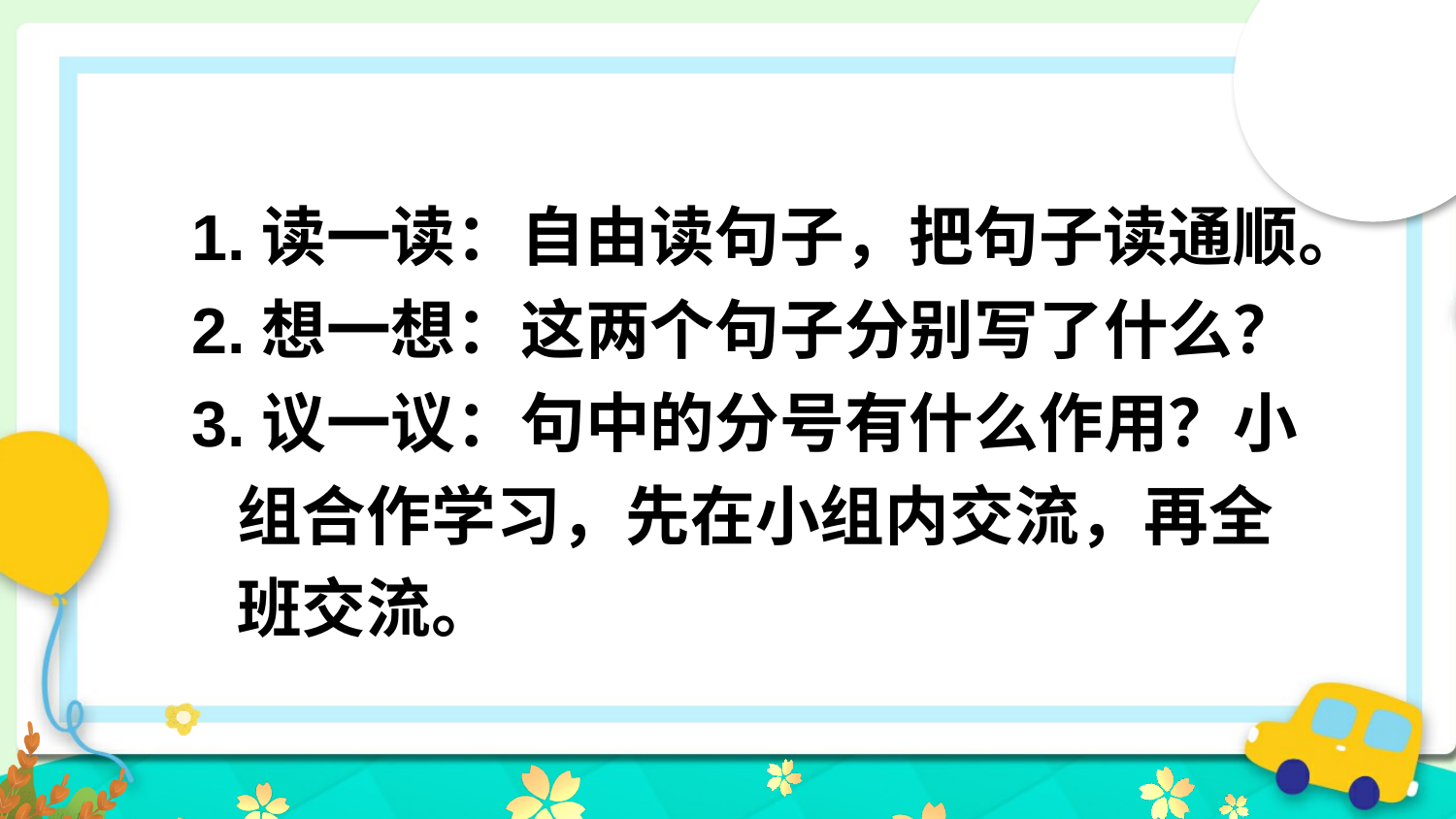

1.读一读：自由读句子，把句子读通顺。
2.想一想：这两个句子分别写了什么？
3.议一议：句中的分号有什么作用？小
  组合作学习，先在小组内交流，再全
  班交流。